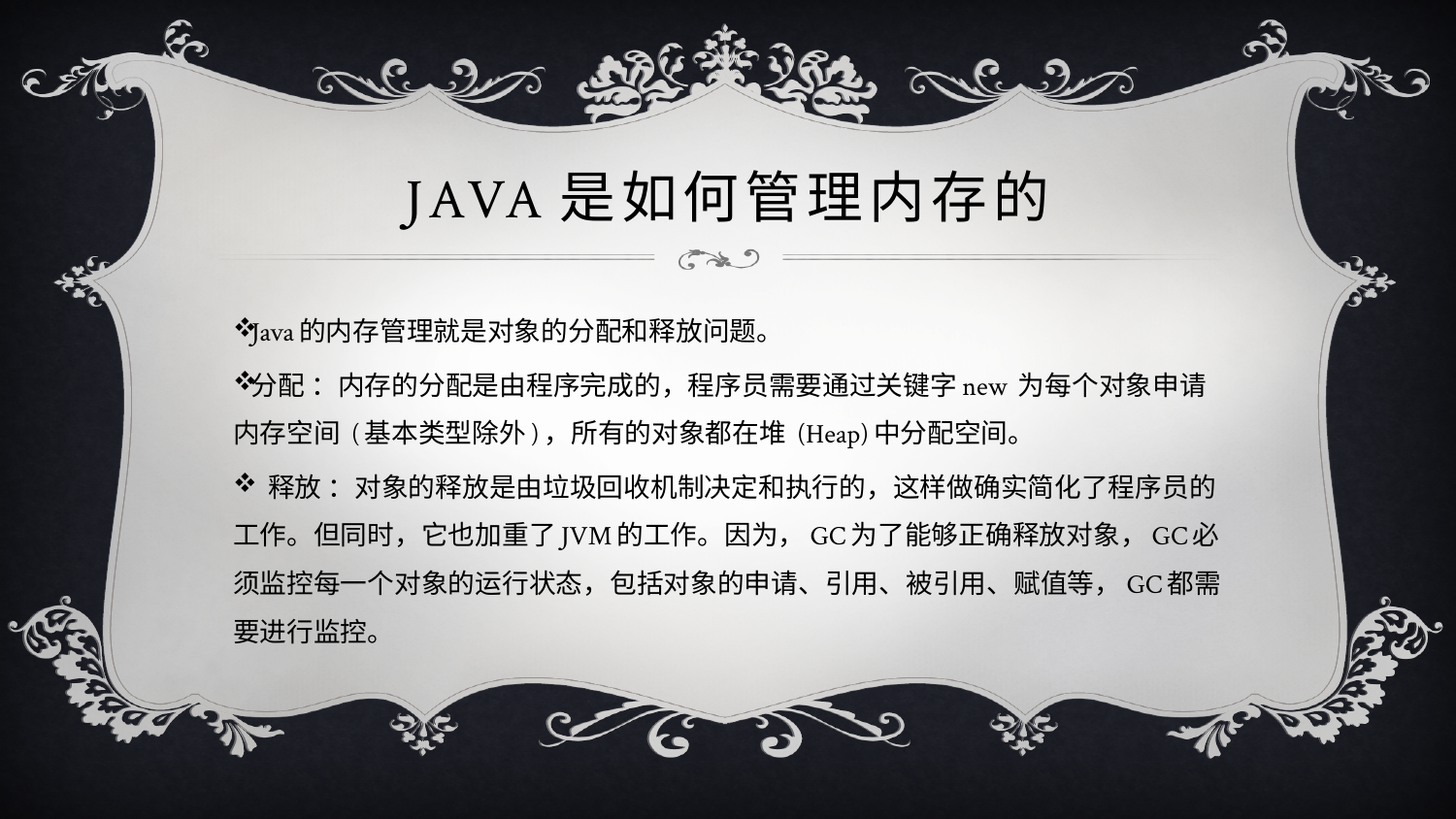

# java是如何管理内存的
Java的内存管理就是对象的分配和释放问题。
分配 ：内存的分配是由程序完成的，程序员需要通过关键字new 为每个对象申请内存空间 (基本类型除外)，所有的对象都在堆 (Heap)中分配空间。
  释放 ：对象的释放是由垃圾回收机制决定和执行的，这样做确实简化了程序员的工作。但同时，它也加重了JVM的工作。因为，GC为了能够正确释放对象，GC必须监控每一个对象的运行状态，包括对象的申请、引用、被引用、赋值等，GC都需要进行监控。